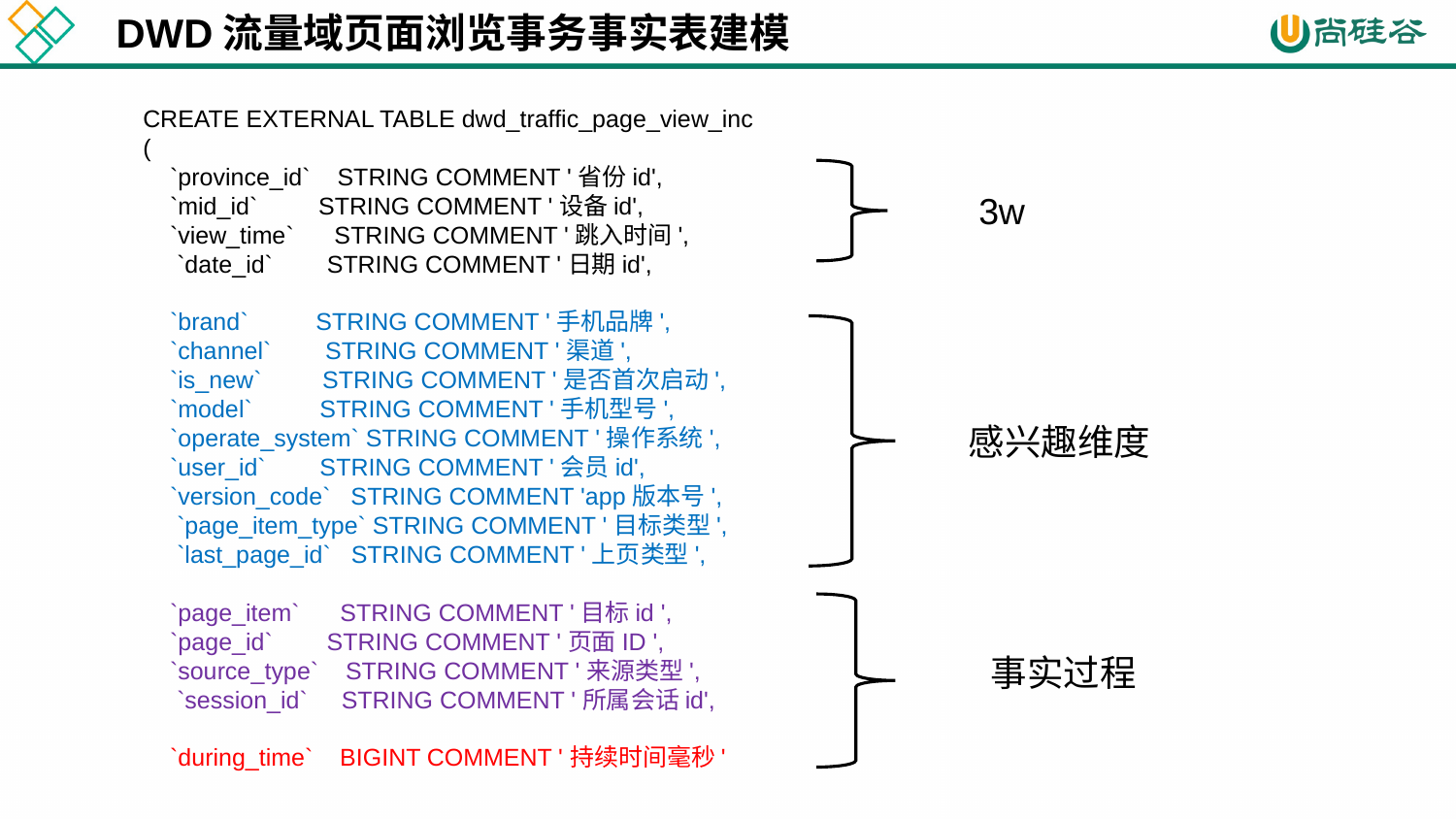

DWD流量域页面浏览事务事实表建模
CREATE EXTERNAL TABLE dwd_traffic_page_view_inc
(
    `province_id`    STRING COMMENT '省份id',
    `mid_id`         STRING COMMENT '设备id',
    `view_time`      STRING COMMENT '跳入时间',
     `date_id`        STRING COMMENT '日期id',

    `brand`          STRING COMMENT '手机品牌',
    `channel`        STRING COMMENT '渠道',
    `is_new`         STRING COMMENT '是否首次启动',
    `model`          STRING COMMENT '手机型号',
    `operate_system` STRING COMMENT '操作系统',
    `user_id`        STRING COMMENT '会员id',
    `version_code`   STRING COMMENT 'app版本号',
     `page_item_type` STRING COMMENT '目标类型',
     `last_page_id`   STRING COMMENT '上页类型',

    `page_item`      STRING COMMENT '目标id ',
    `page_id`        STRING COMMENT '页面ID ',
    `source_type`    STRING COMMENT '来源类型',
     `session_id`     STRING COMMENT '所属会话id',

    `during_time`    BIGINT COMMENT '持续时间毫秒'

3w

感兴趣维度

事实过程